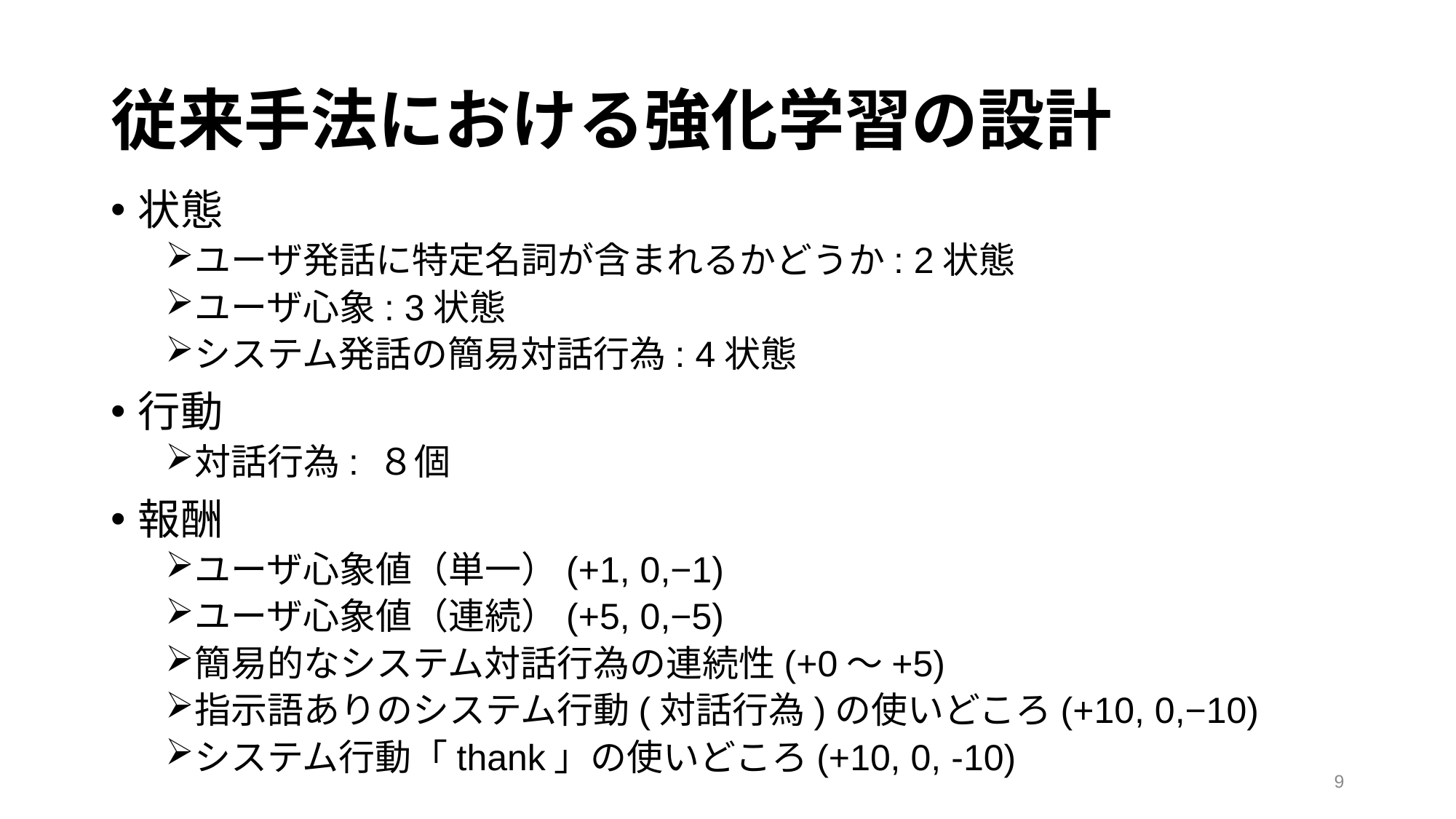

# 従来手法における強化学習の設計
状態
ユーザ発話に特定名詞が含まれるかどうか: 2状態
ユーザ心象: 3状態
システム発話の簡易対話行為: 4状態
行動
対話行為: ８個
報酬
ユーザ心象値（単一）(+1, 0,−1)
ユーザ心象値（連続）(+5, 0,−5)
簡易的なシステム対話行為の連続性(+0～+5)
指示語ありのシステム行動(対話行為)の使いどころ(+10, 0,−10)
システム行動「thank」の使いどころ(+10, 0, -10)

9